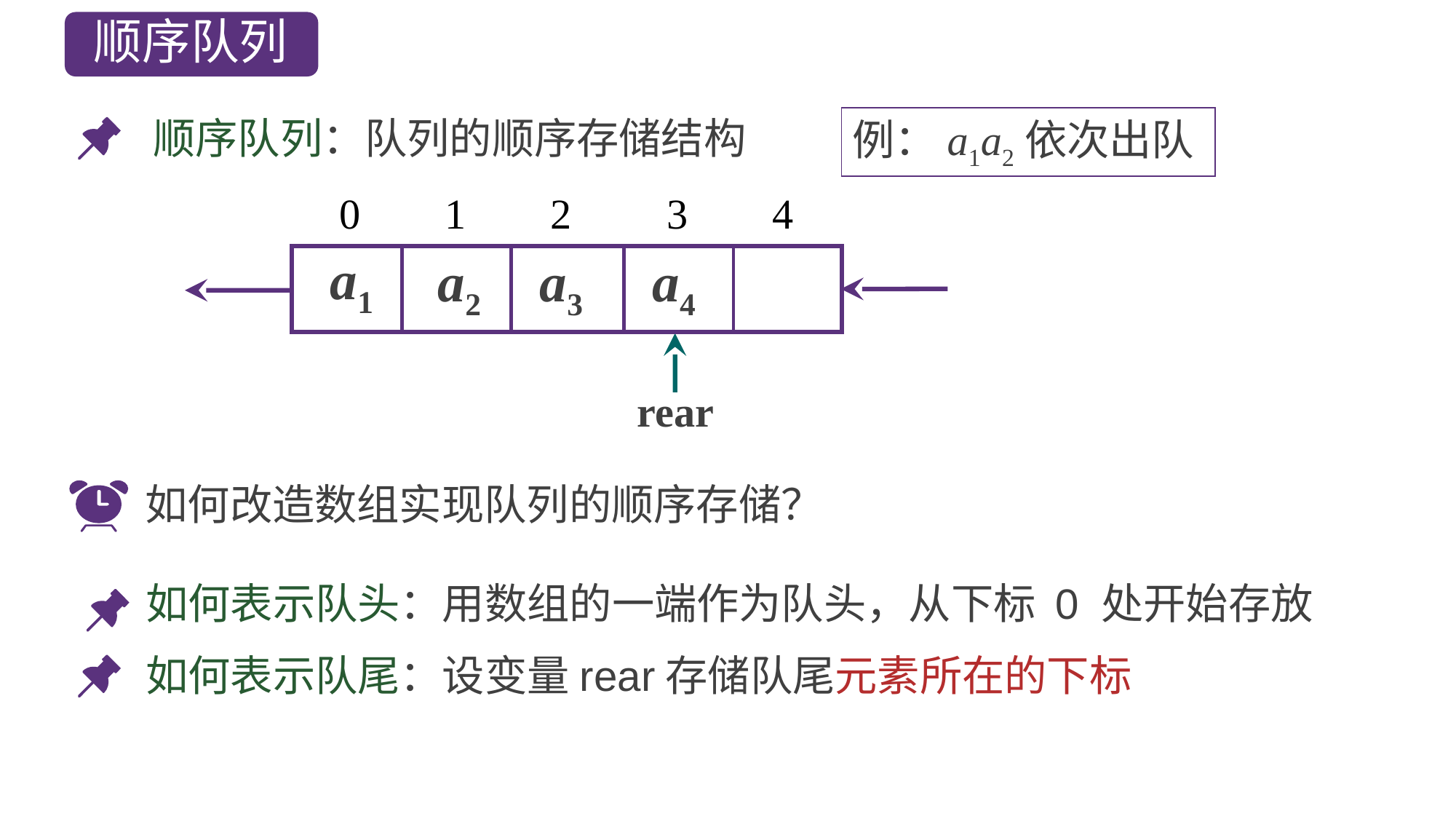

顺序队列

顺序队列：队列的顺序存储结构
例：a1a2依次出队

0        1        2         3        4
a1
a2
a3
a4

rear
如何改造数组实现队列的顺序存储？

如何表示队头：用数组的一端作为队头，从下标 0 处开始存放

如何表示队尾：设变量rear存储队尾元素所在的下标